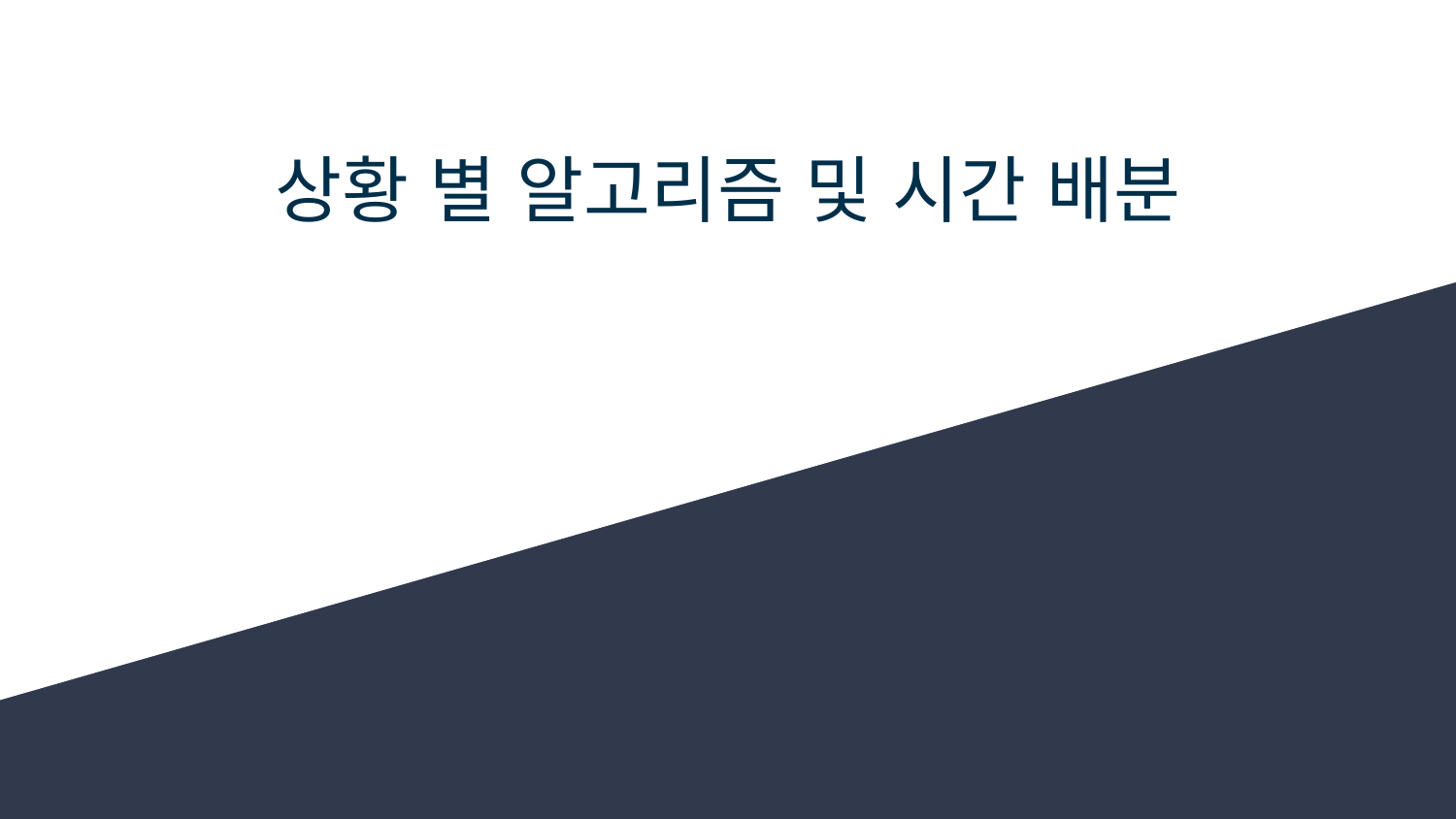

# 상황 별 알고리즘 및 시간 배분